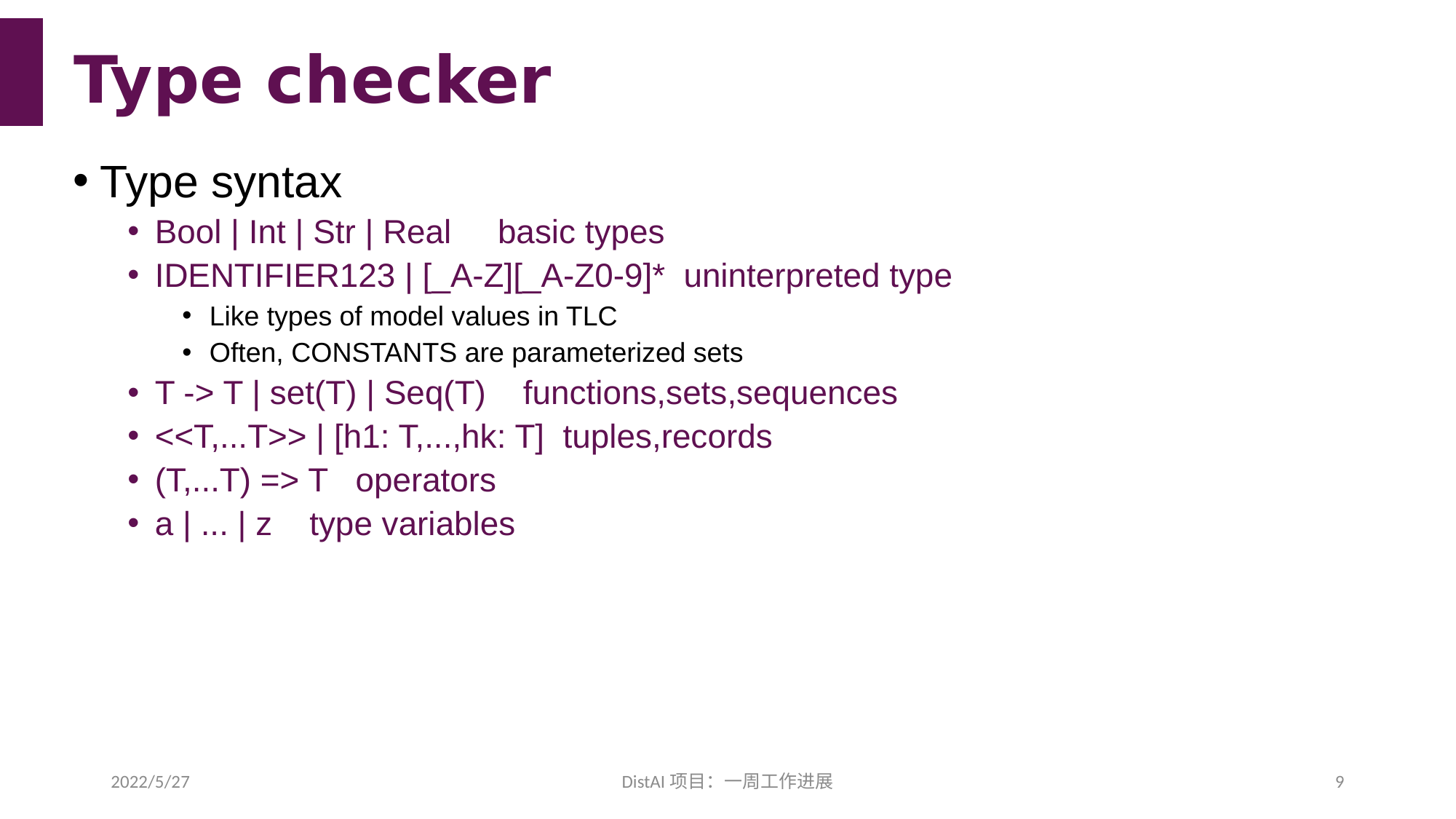

# Type checker
Type syntax
Bool | Int | Str | Real     basic types
IDENTIFIER123 | [_A-Z][_A-Z0-9]*  uninterpreted type
Like types of model values in TLC
Often, CONSTANTS are parameterized sets
T -> T | set(T) | Seq(T)    functions,sets,sequences
<<T,...T>> | [h1: T,...,hk: T]  tuples,records
(T,...T) => T   operators
a | ... | z    type variables
2022/5/27
DistAI项目：一周工作进展
9